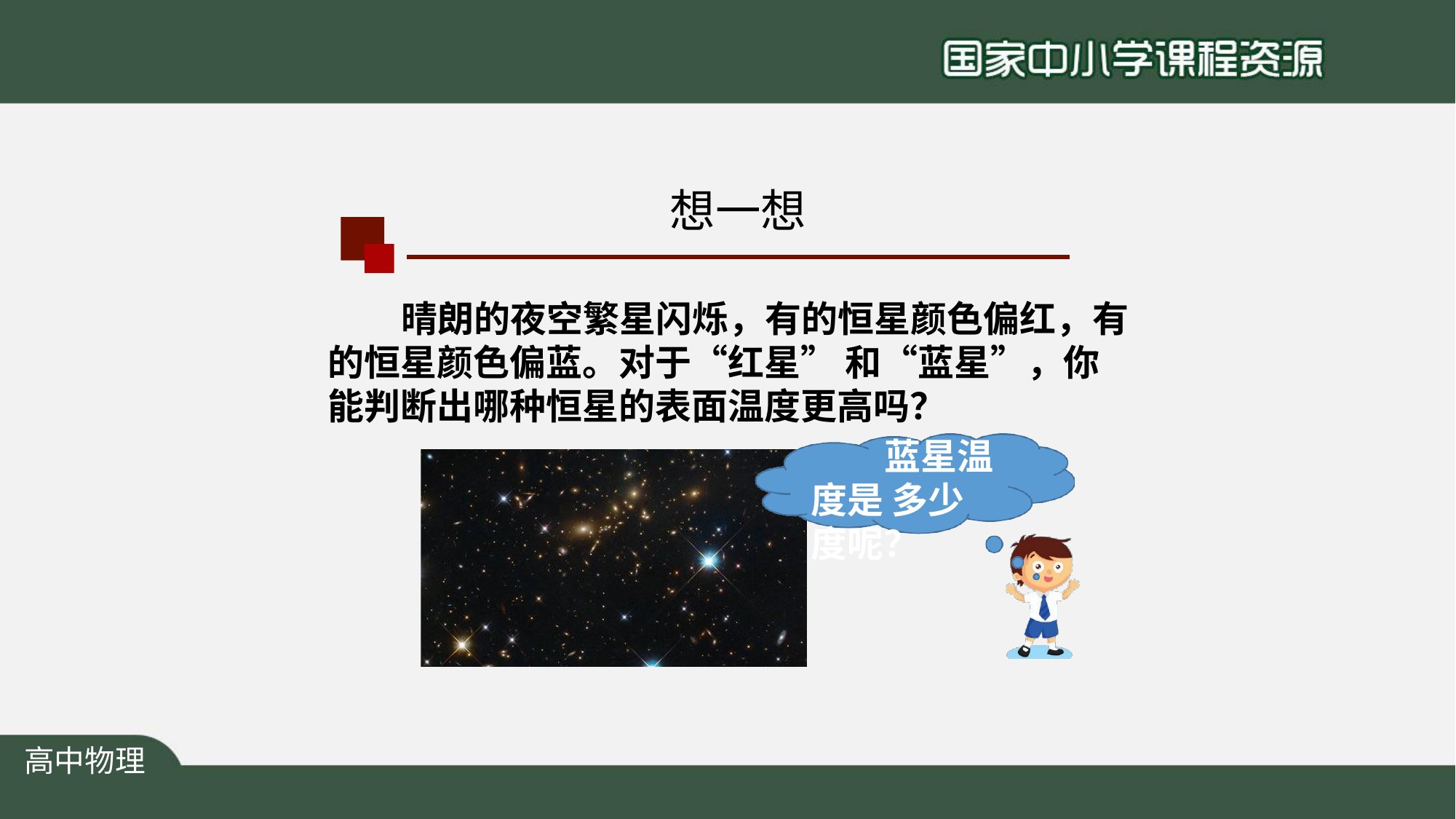

# 想一想

晴朗的夜空繁星闪烁，有的恒星颜色偏红，有 的恒星颜色偏蓝。对于“红星” 和“蓝星”，你 能判断出哪种恒星的表面温度更高吗？
蓝星温度是 多少度呢？

高中物理